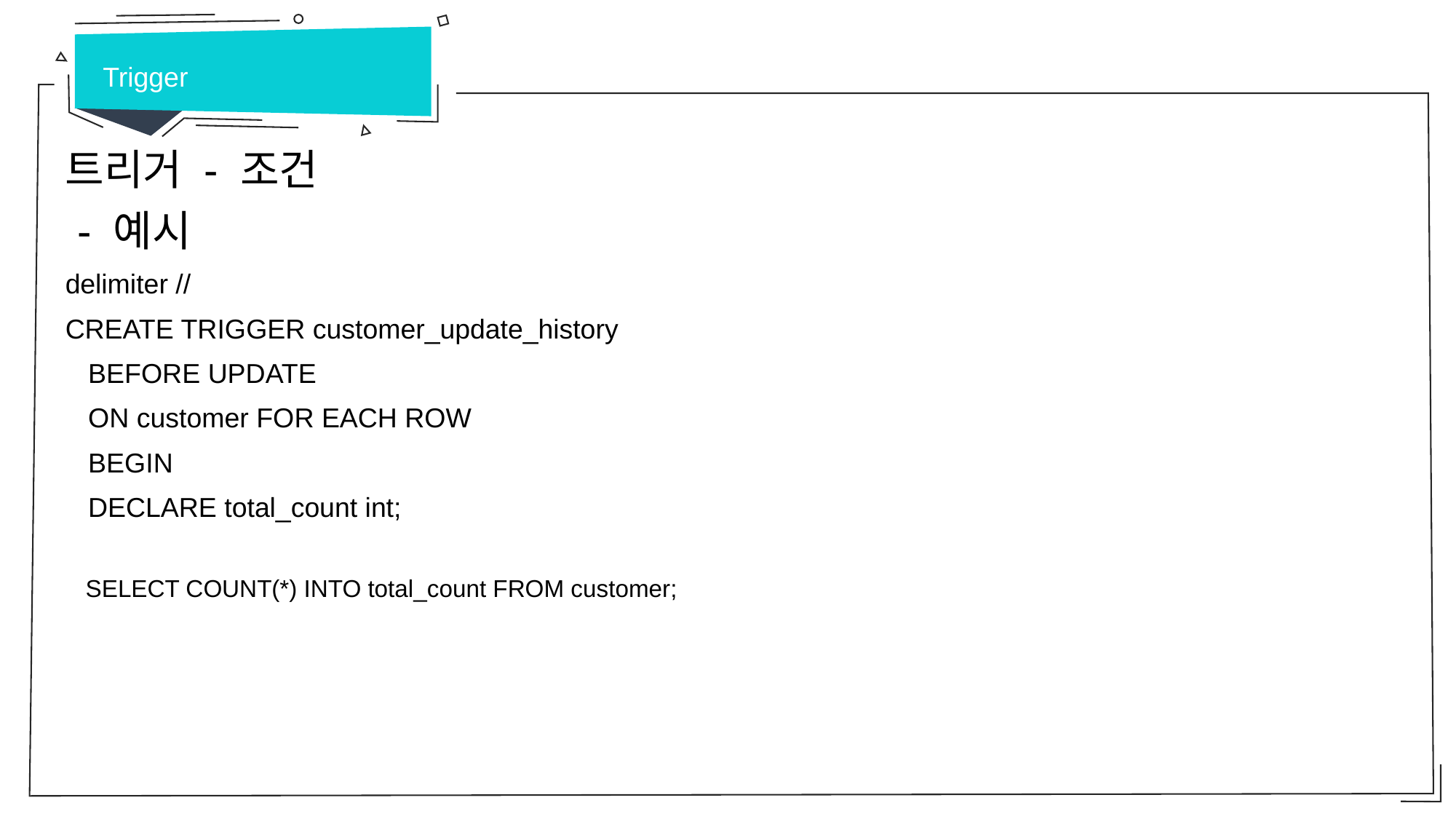

Trigger
트리거 - 조건
 - 예시
delimiter //
CREATE TRIGGER customer_update_history
   BEFORE UPDATE
   ON customer FOR EACH ROW
   BEGIN
   DECLARE total_count int;

   SELECT COUNT(*) INTO total_count FROM customer;